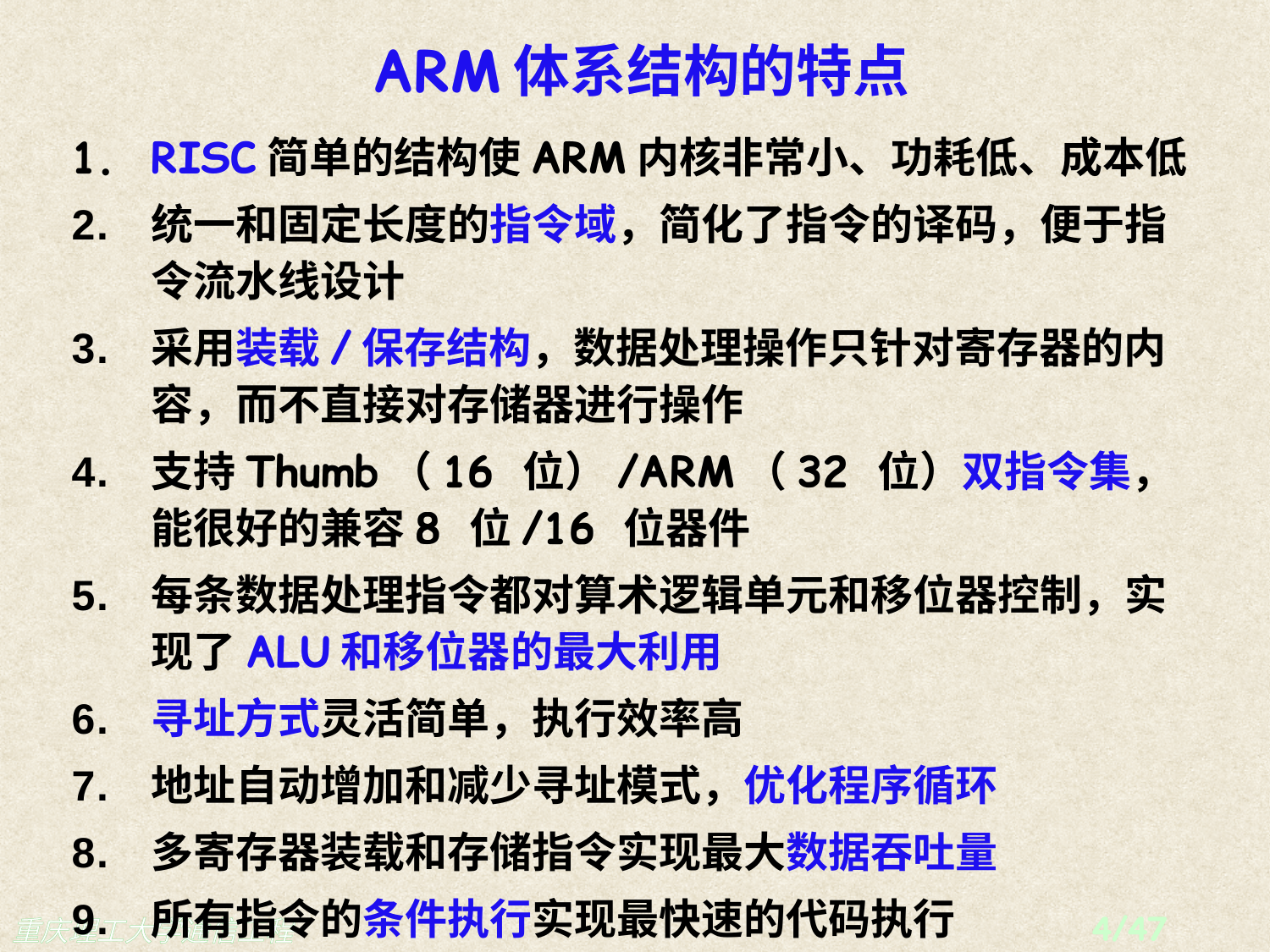

# ARM体系结构的特点
RISC简单的结构使ARM内核非常小、功耗低、成本低
统一和固定长度的指令域，简化了指令的译码，便于指令流水线设计
采用装载/保存结构，数据处理操作只针对寄存器的内容，而不直接对存储器进行操作
支持Thumb（16 位）/ARM（32 位）双指令集，能很好的兼容8 位/16 位器件
每条数据处理指令都对算术逻辑单元和移位器控制，实现了ALU和移位器的最大利用
寻址方式灵活简单，执行效率高
地址自动增加和减少寻址模式，优化程序循环
多寄存器装载和存储指令实现最大数据吞吐量
所有指令的条件执行实现最快速的代码执行